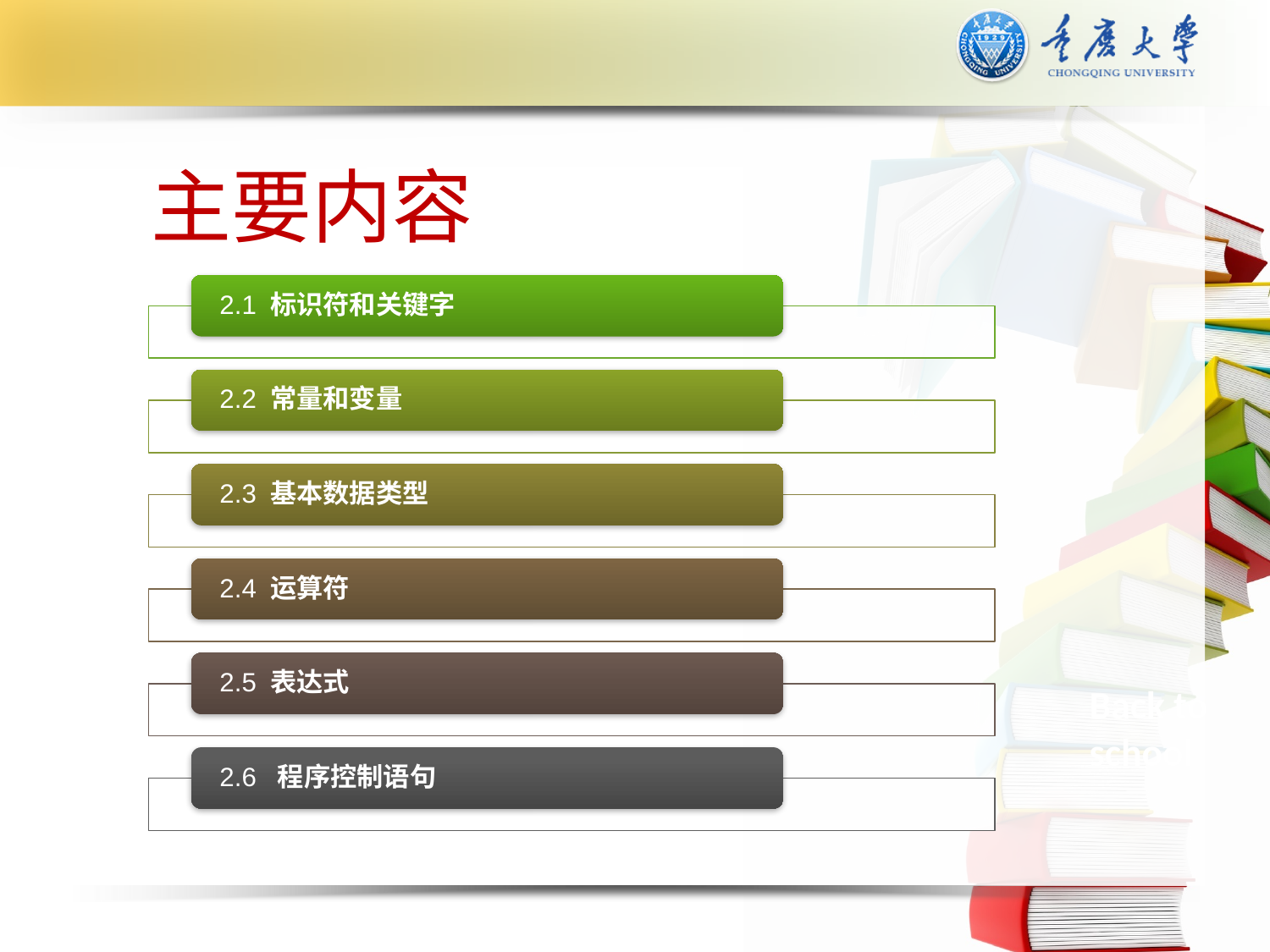

主要内容
2.1 标识符和关键字
2.2 常量和变量
2.3 基本数据类型
2.4 运算符
2.5 表达式
2.6  程序控制语句
Back to
school